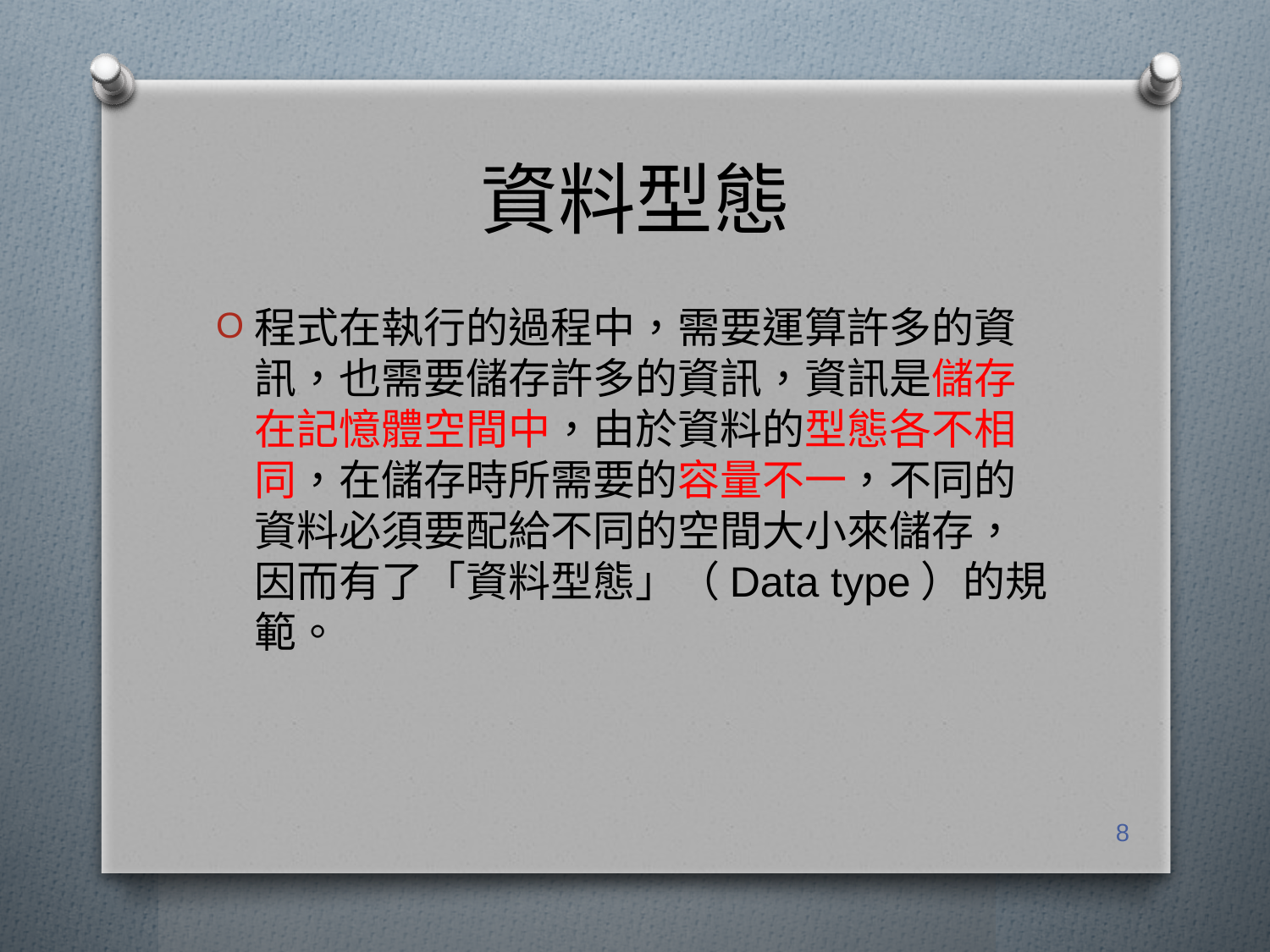

# 資料型態
程式在執行的過程中，需要運算許多的資訊，也需要儲存許多的資訊，資訊是儲存在記憶體空間中，由於資料的型態各不相同，在儲存時所需要的容量不一，不同的 資料必須要配給不同的空間大小來儲存，因而有了「資料型態」（Data type）的規範。
8